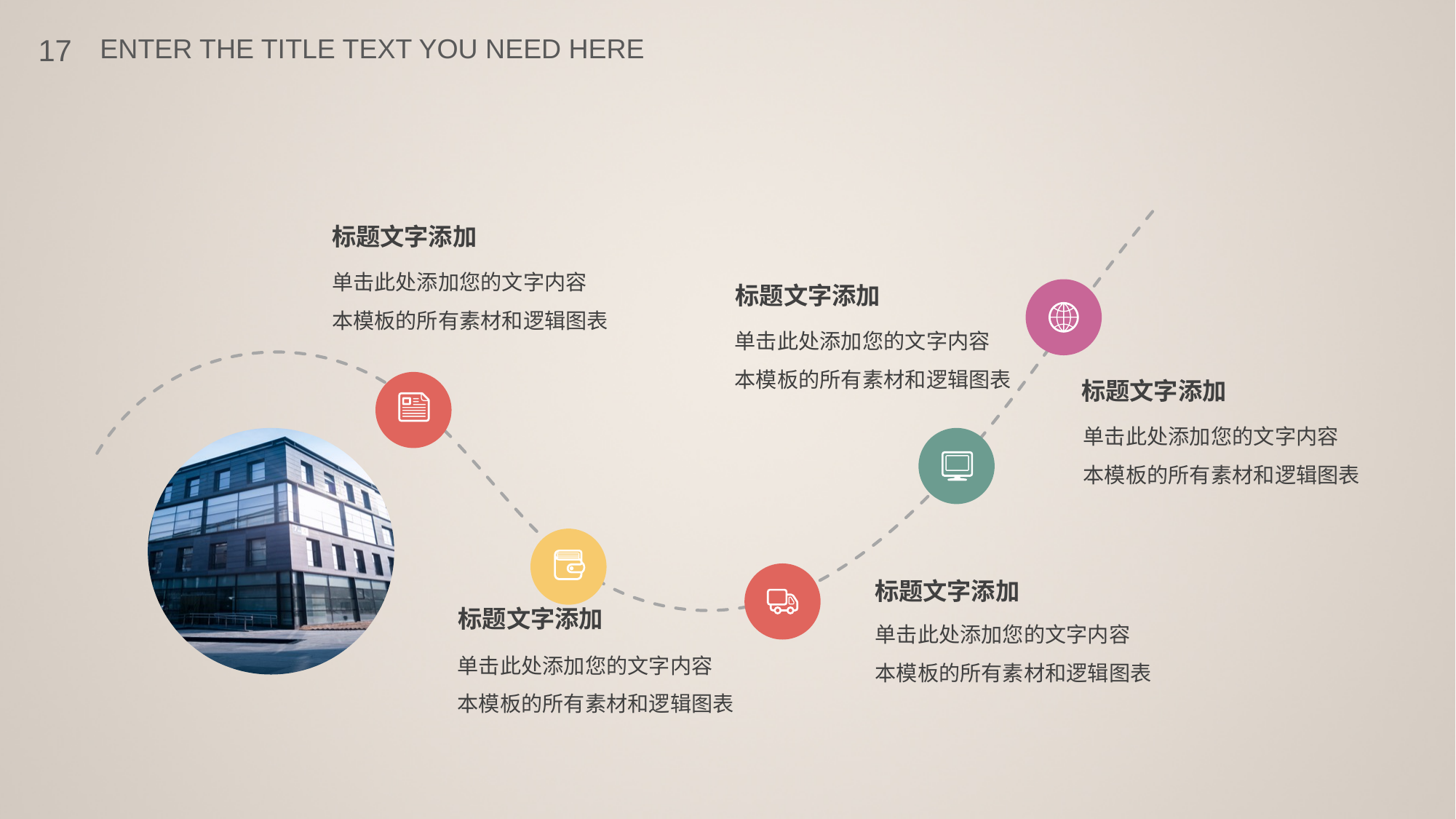

ENTER THE TITLE TEXT YOU NEED HERE

标题文字添加
单击此处添加您的文字内容
本模板的所有素材和逻辑图表
标题文字添加

单击此处添加您的文字内容
本模板的所有素材和逻辑图表
标题文字添加

单击此处添加您的文字内容
本模板的所有素材和逻辑图表

标题文字添加

标题文字添加
单击此处添加您的文字内容
本模板的所有素材和逻辑图表
单击此处添加您的文字内容
本模板的所有素材和逻辑图表